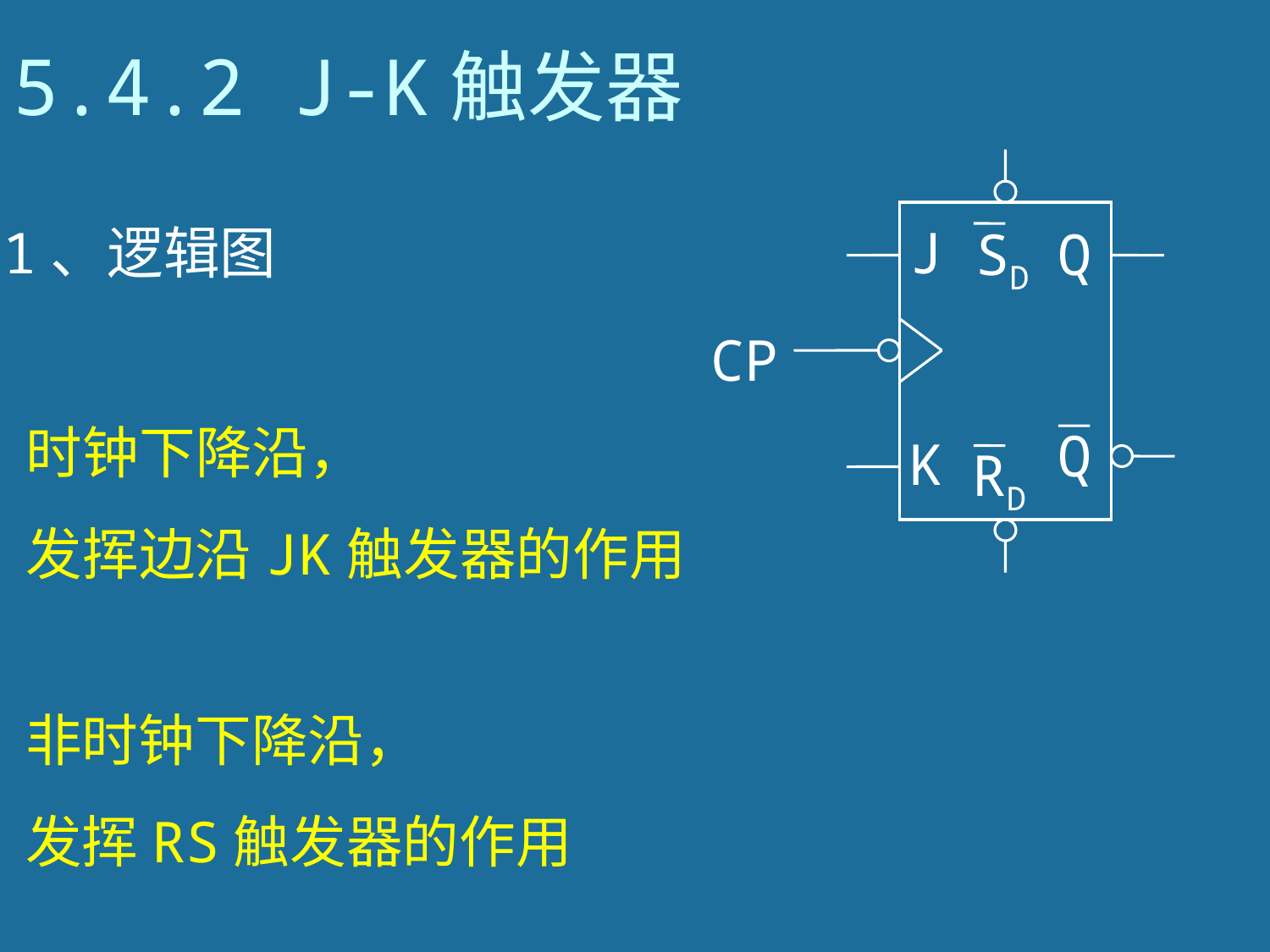

# 5.4.2 J-K触发器

J
SD
Q

CP

Q
K

RD

1、逻辑图
时钟下降沿，
发挥边沿JK触发器的作用
非时钟下降沿，
发挥RS触发器的作用
136